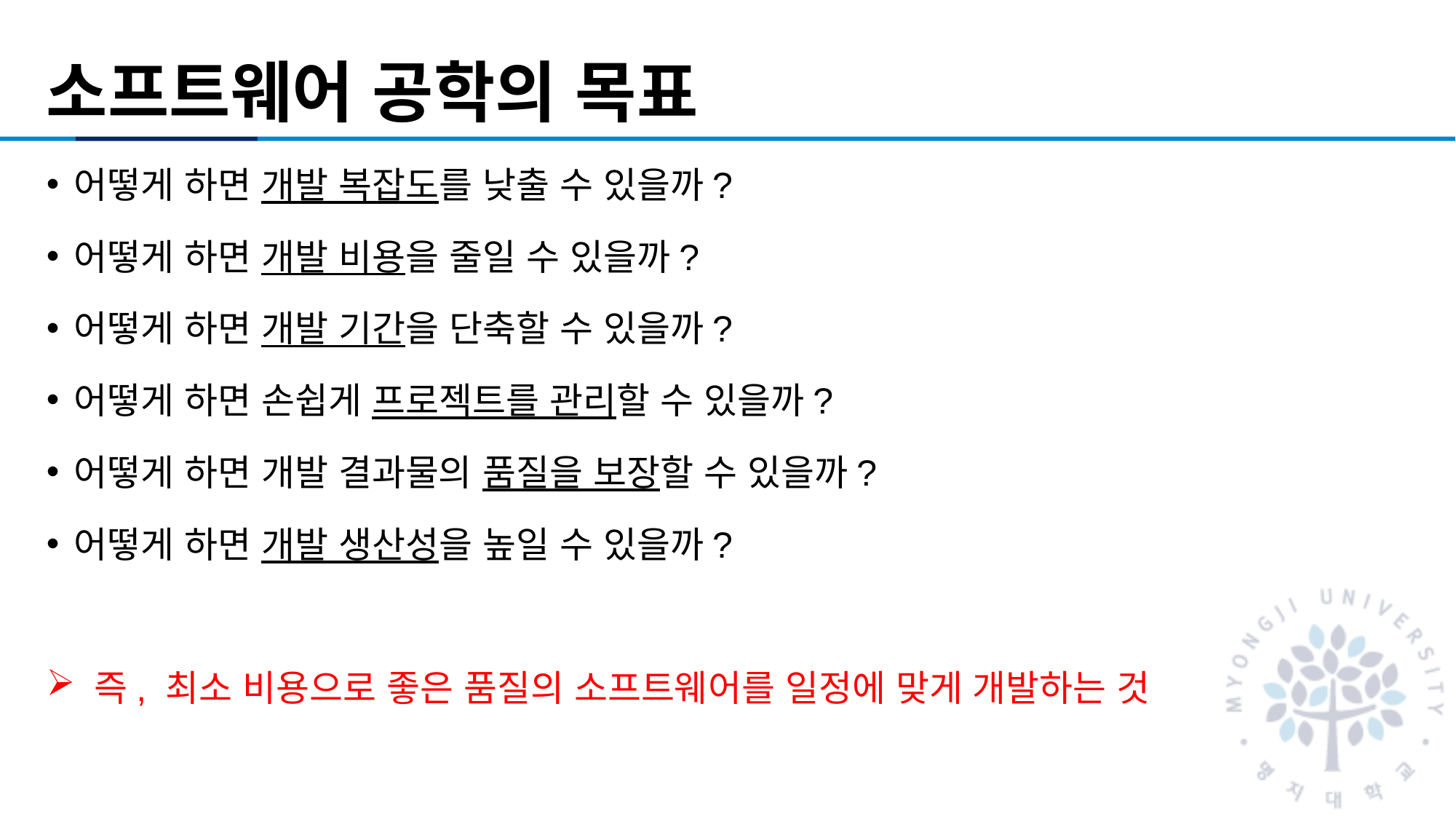

# 소프트웨어 공학의 목표
어떻게 하면 개발 복잡도를 낮출 수 있을까?
어떻게 하면 개발 비용을 줄일 수 있을까?
어떻게 하면 개발 기간을 단축할 수 있을까?
어떻게 하면 손쉽게 프로젝트를 관리할 수 있을까?
어떻게 하면 개발 결과물의 품질을 보장할 수 있을까?
어떻게 하면 개발 생산성을 높일 수 있을까?

 즉, 최소 비용으로 좋은 품질의 소프트웨어를 일정에 맞게 개발하는 것